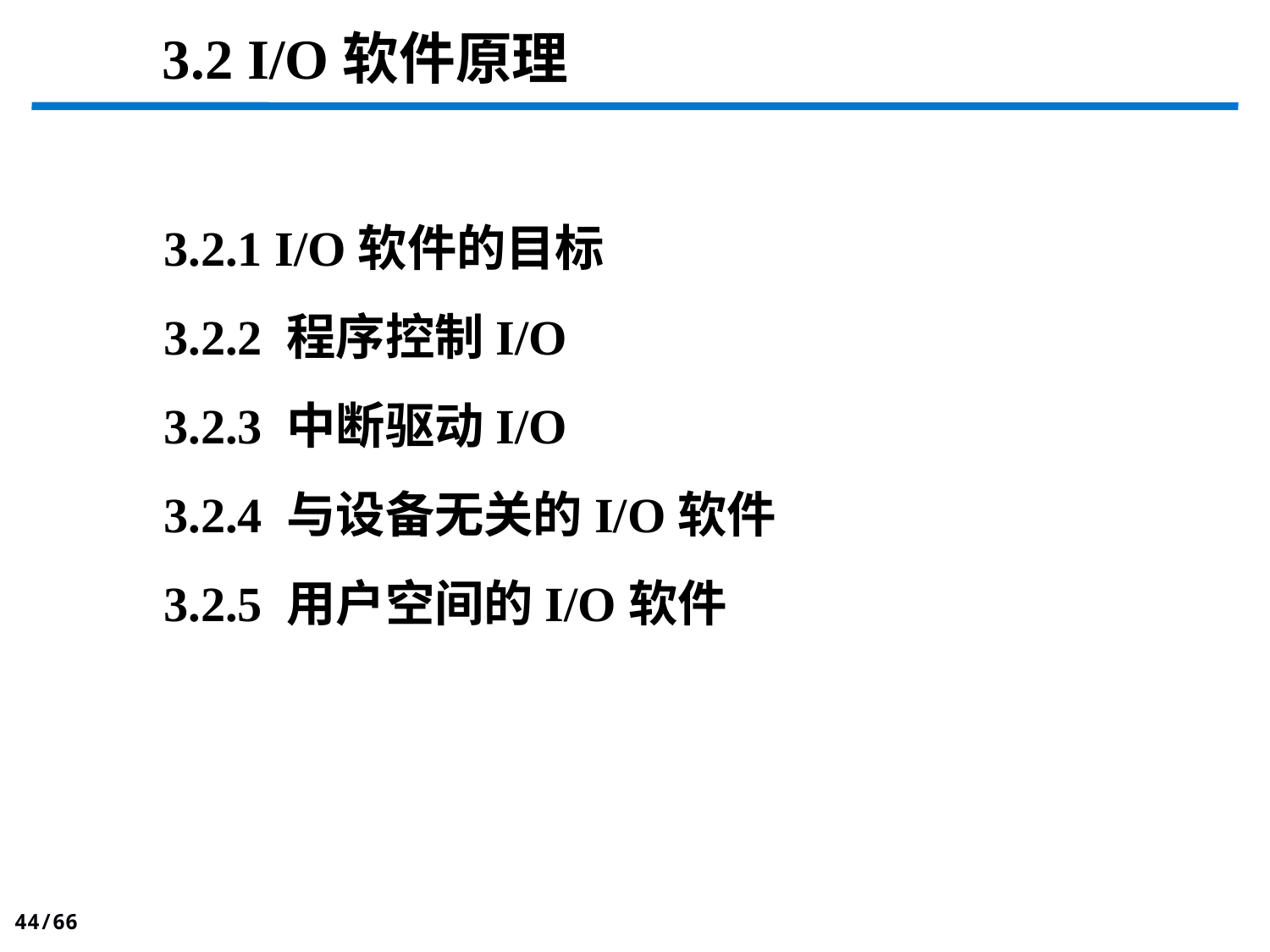

# 3.2 I/O软件原理
3.2.1 I/O软件的目标
3.2.2 程序控制I/O
3.2.3 中断驱动I/O
3.2.4 与设备无关的I/O软件
3.2.5 用户空间的I/O软件